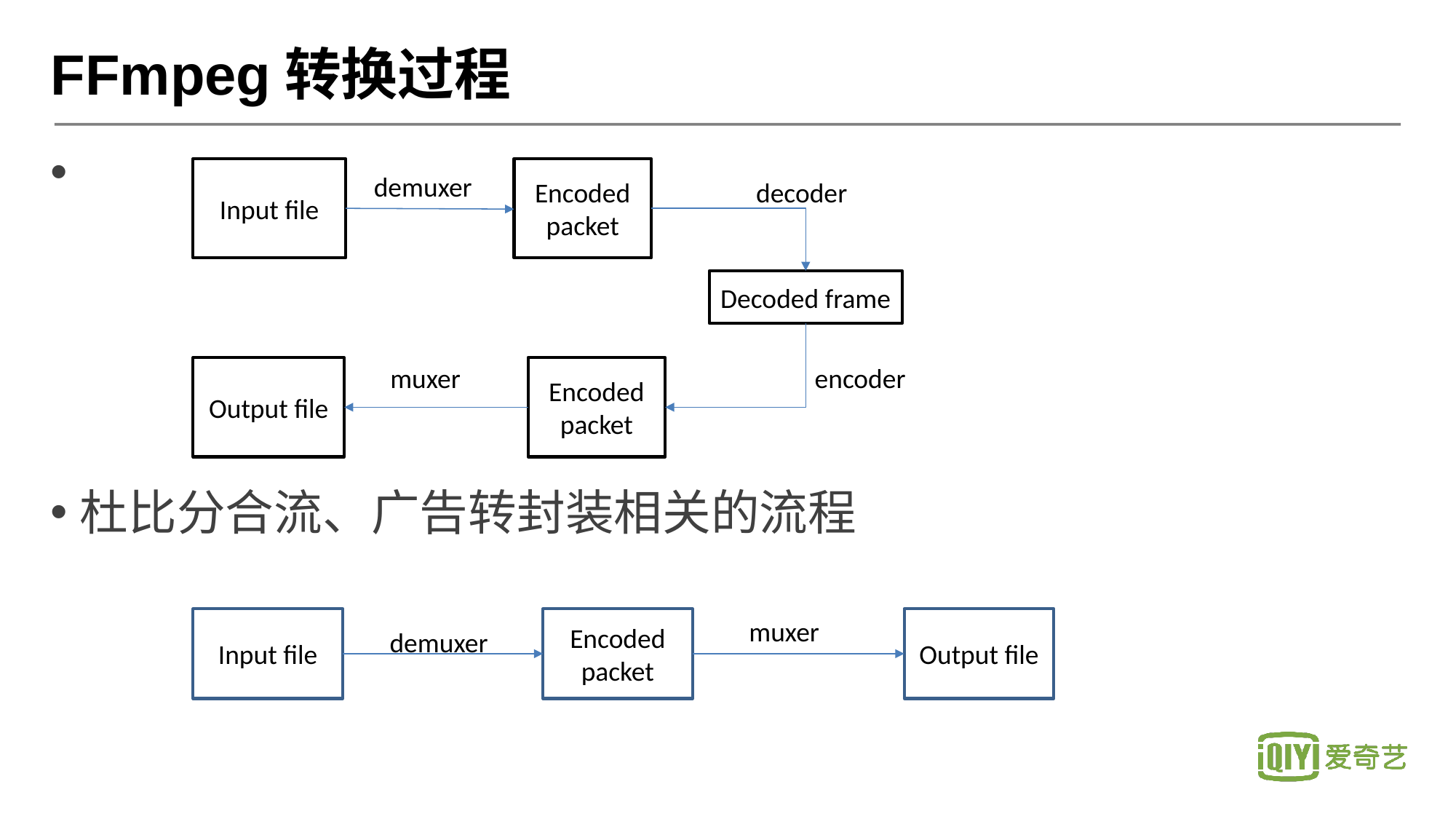

# FFmpeg转换过程

杜比分合流、广告转封装相关的流程

Input file
Encoded packet
demuxer
decoder
Decoded frame
muxer
encoder
Output file
Encoded packet
Input file
Encoded packet
muxer
Output file
demuxer